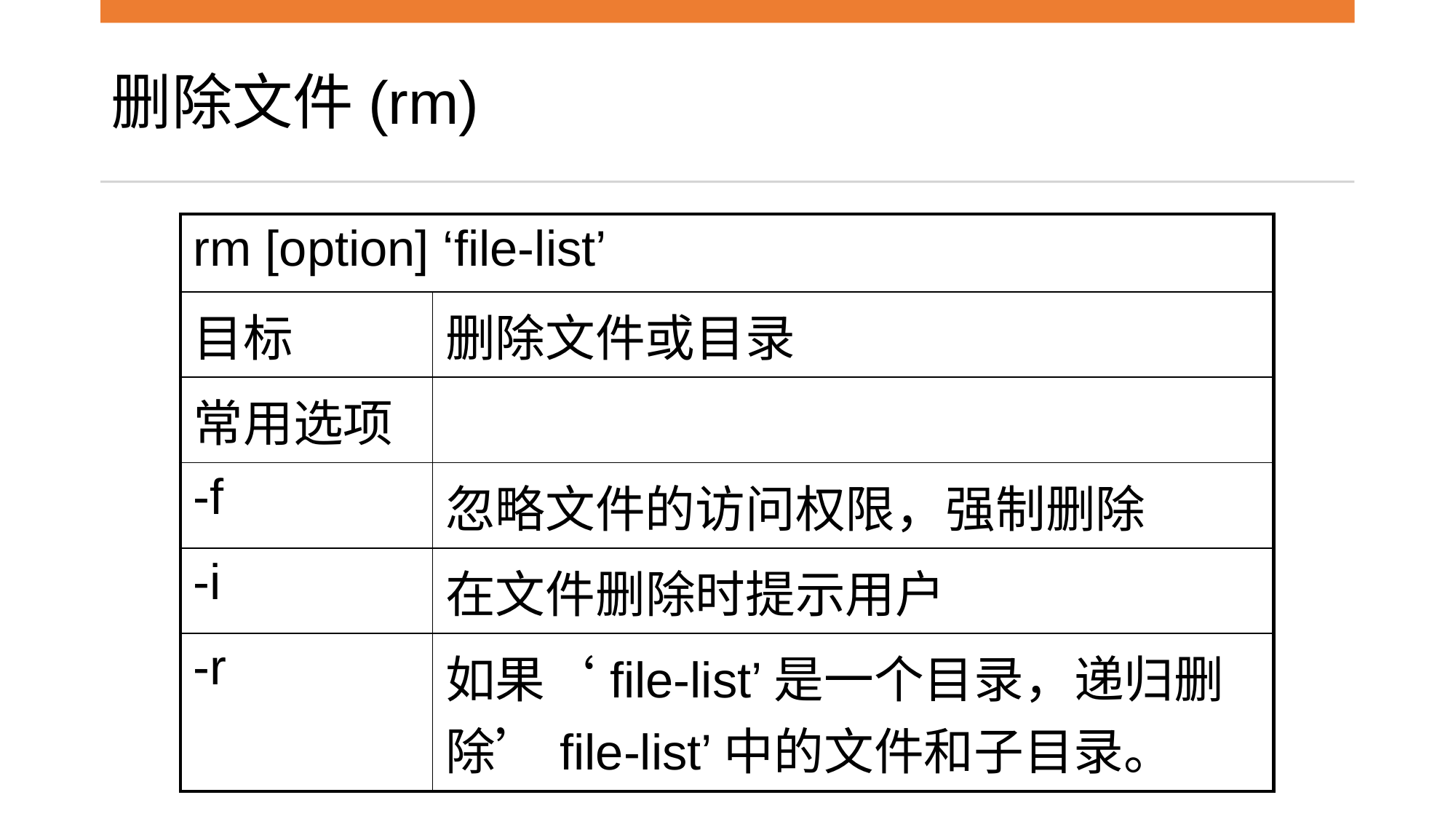

# 删除文件(rm)

| rm [option] ‘file-list’ |  |
| --- | --- |
| 目标 | 删除文件或目录 |
| 常用选项 |  |
| -f | 忽略文件的访问权限，强制删除 |
| -i | 在文件删除时提示用户 |
| -r | 如果‘file-list’是一个目录，递归删除’file-list’中的文件和子目录。 |